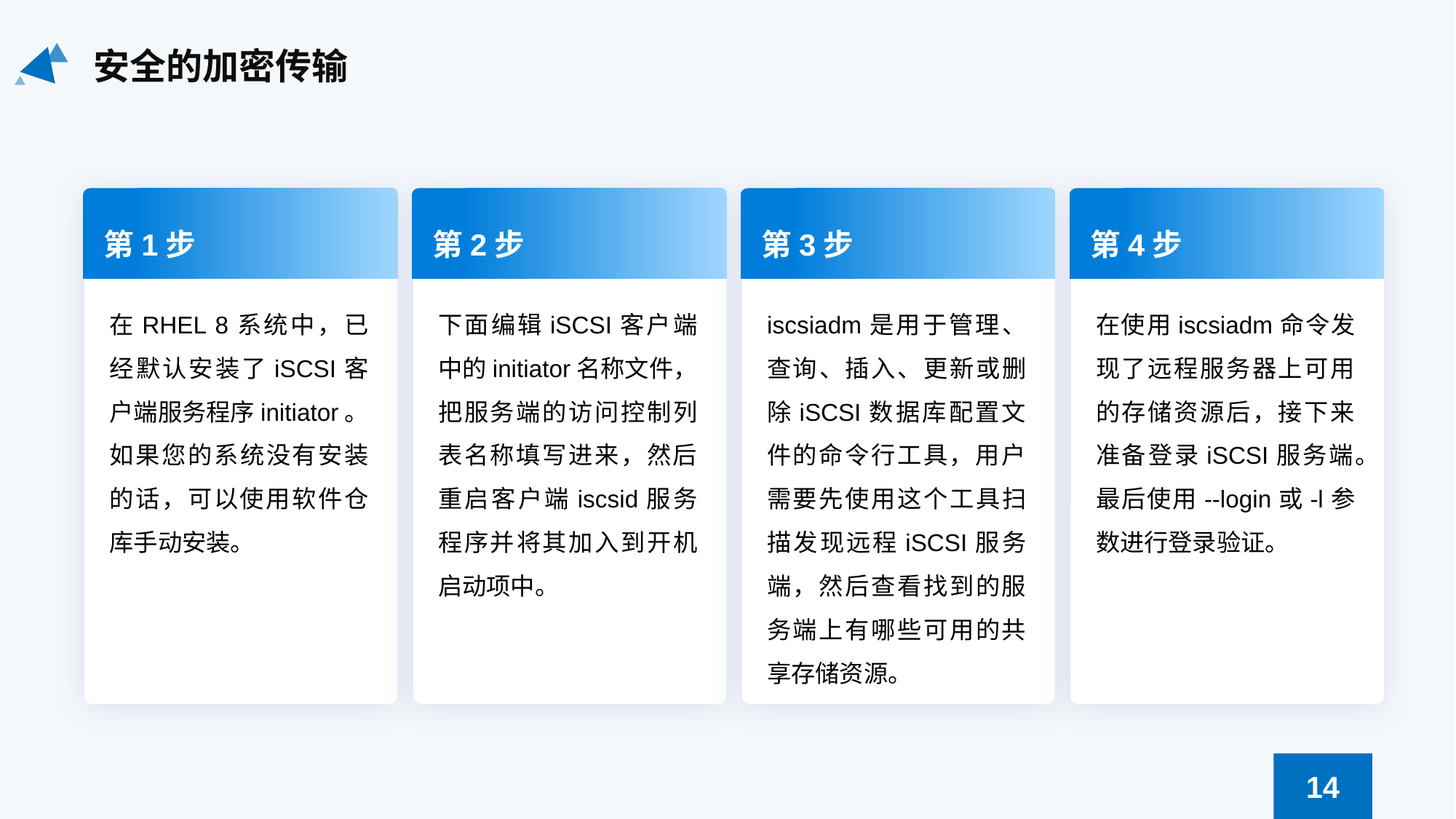

安全的加密传输

第1步
第2步
第3步
第4步
在RHEL 8系统中，已经默认安装了iSCSI客户端服务程序initiator。如果您的系统没有安装的话，可以使用软件仓库手动安装。
下面编辑iSCSI客户端中的initiator名称文件，把服务端的访问控制列表名称填写进来，然后重启客户端iscsid服务程序并将其加入到开机启动项中。
iscsiadm是用于管理、查询、插入、更新或删除iSCSI数据库配置文件的命令行工具，用户需要先使用这个工具扫描发现远程iSCSI服务端，然后查看找到的服务端上有哪些可用的共享存储资源。
在使用iscsiadm命令发现了远程服务器上可用的存储资源后，接下来准备登录iSCSI服务端。最后使用--login或-l参数进行登录验证。

14